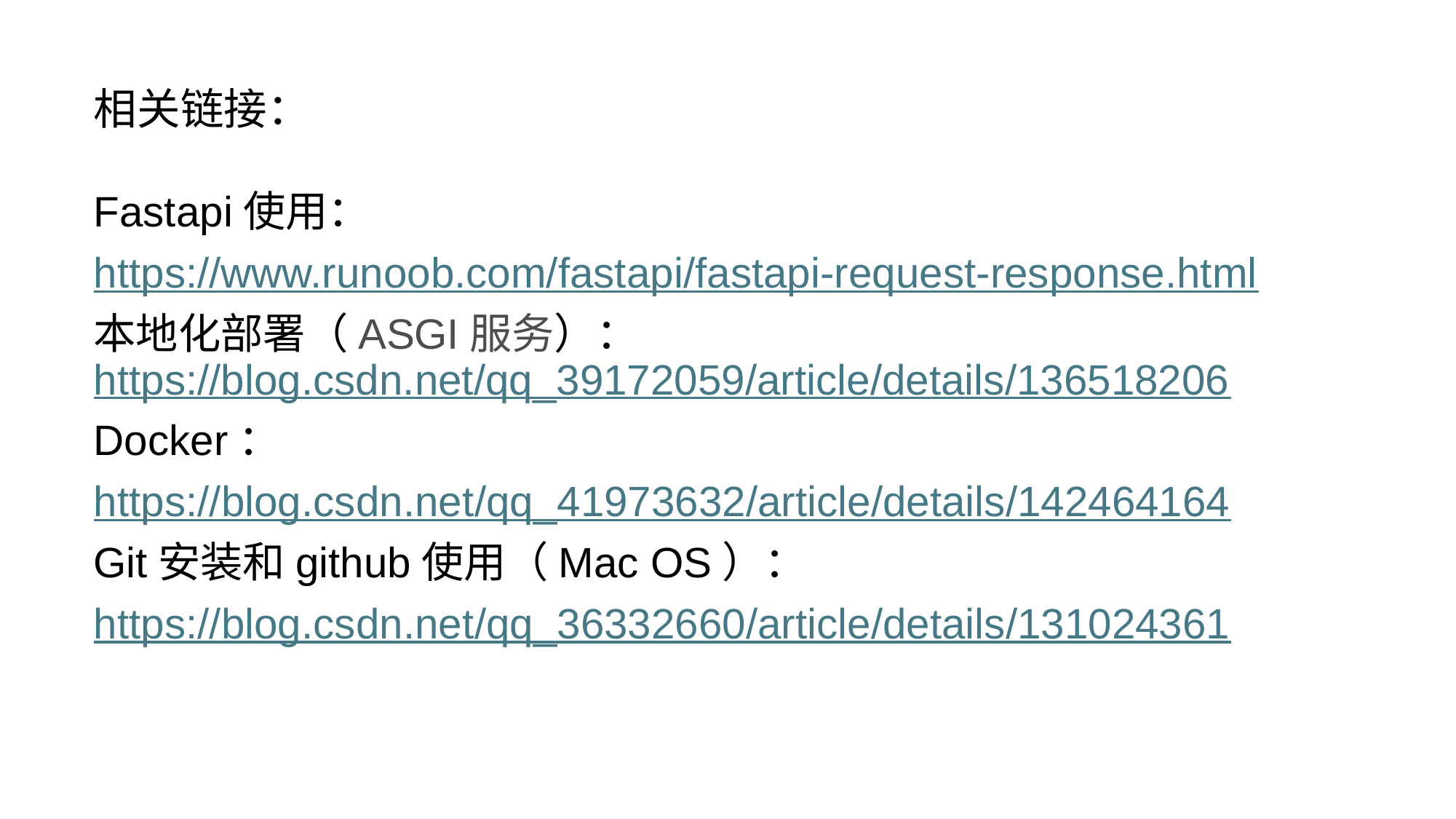

# 相关链接：
Fastapi使用：
https://www.runoob.com/fastapi/fastapi-request-response.html
本地化部署（ASGI服务）：https://blog.csdn.net/qq_39172059/article/details/136518206
Docker：
https://blog.csdn.net/qq_41973632/article/details/142464164
Git安装和github使用（Mac OS）：
https://blog.csdn.net/qq_36332660/article/details/131024361